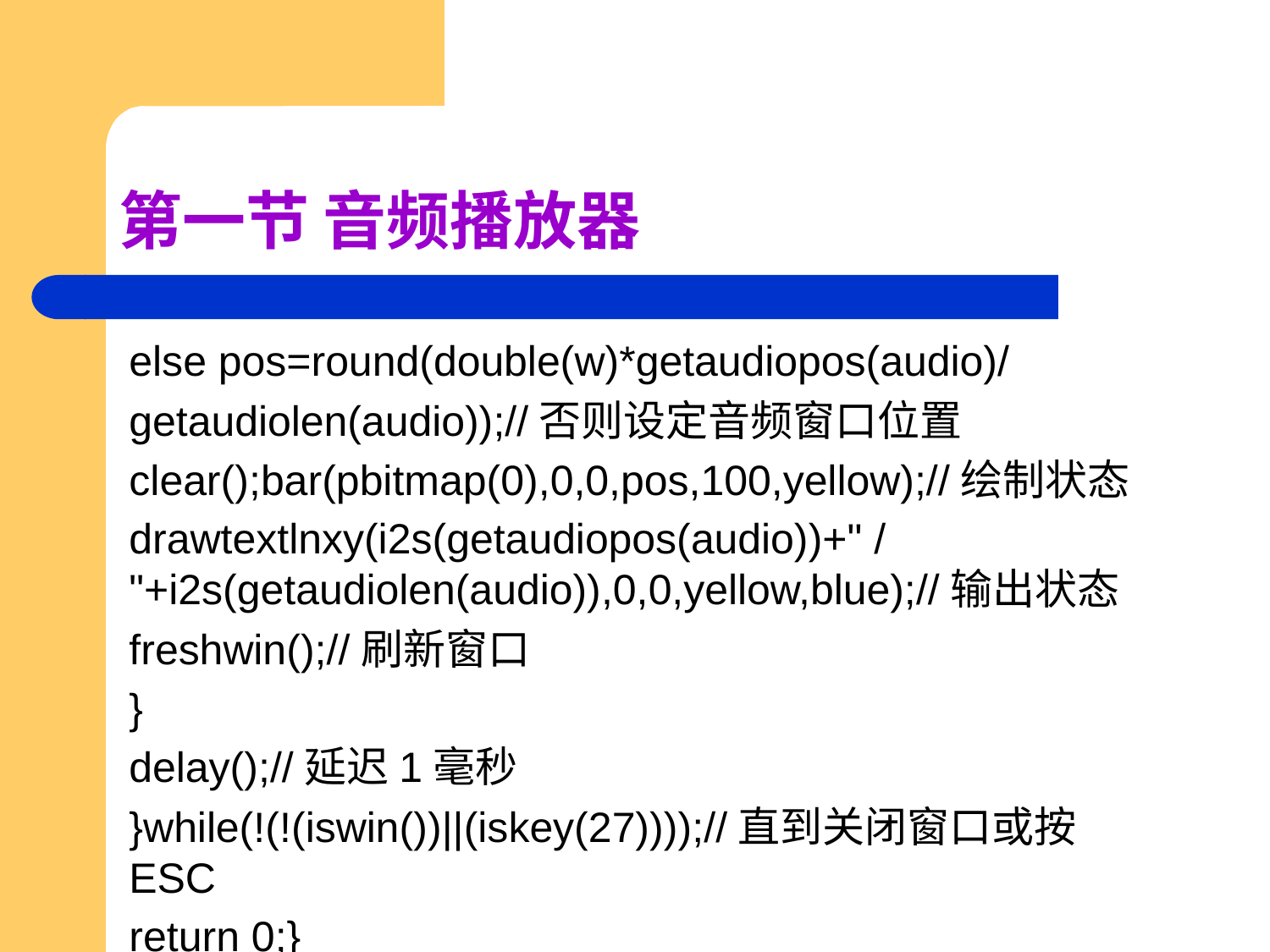

# 第一节 音频播放器
else pos=round(double(w)*getaudiopos(audio)/
getaudiolen(audio));//否则设定音频窗口位置
clear();bar(pbitmap(0),0,0,pos,100,yellow);//绘制状态
drawtextlnxy(i2s(getaudiopos(audio))+" / "+i2s(getaudiolen(audio)),0,0,yellow,blue);//输出状态
freshwin();//刷新窗口
}
delay();//延迟1毫秒
}while(!(!(iswin())||(iskey(27))));//直到关闭窗口或按ESC
return 0;}